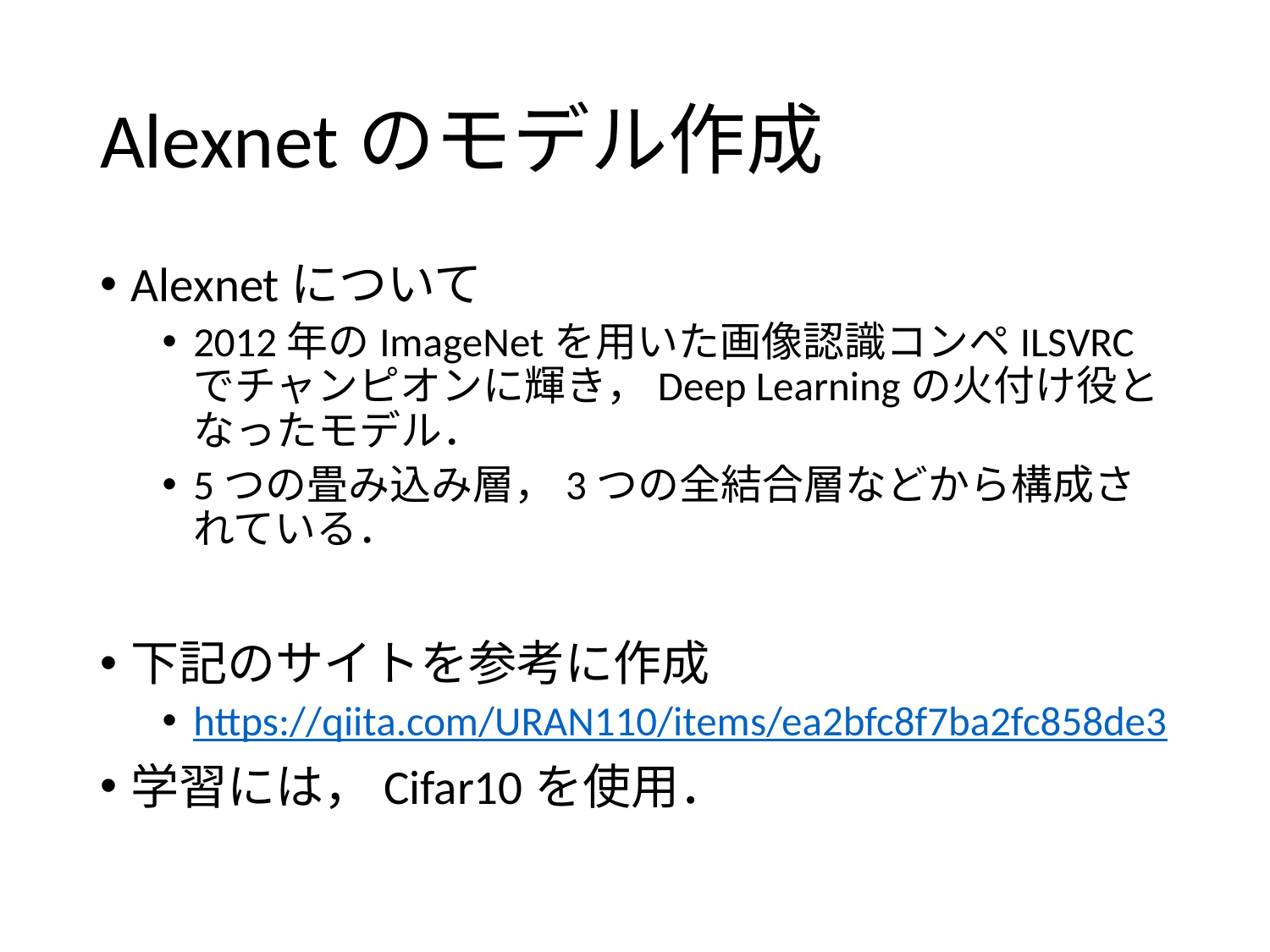

# Alexnetのモデル作成
Alexnetについて
2012年のImageNetを用いた画像認識コンペILSVRCでチャンピオンに輝き，Deep Learningの火付け役となったモデル．
5つの畳み込み層，3つの全結合層などから構成されている．

下記のサイトを参考に作成
https://qiita.com/URAN110/items/ea2bfc8f7ba2fc858de3
学習には，Cifar10を使用．